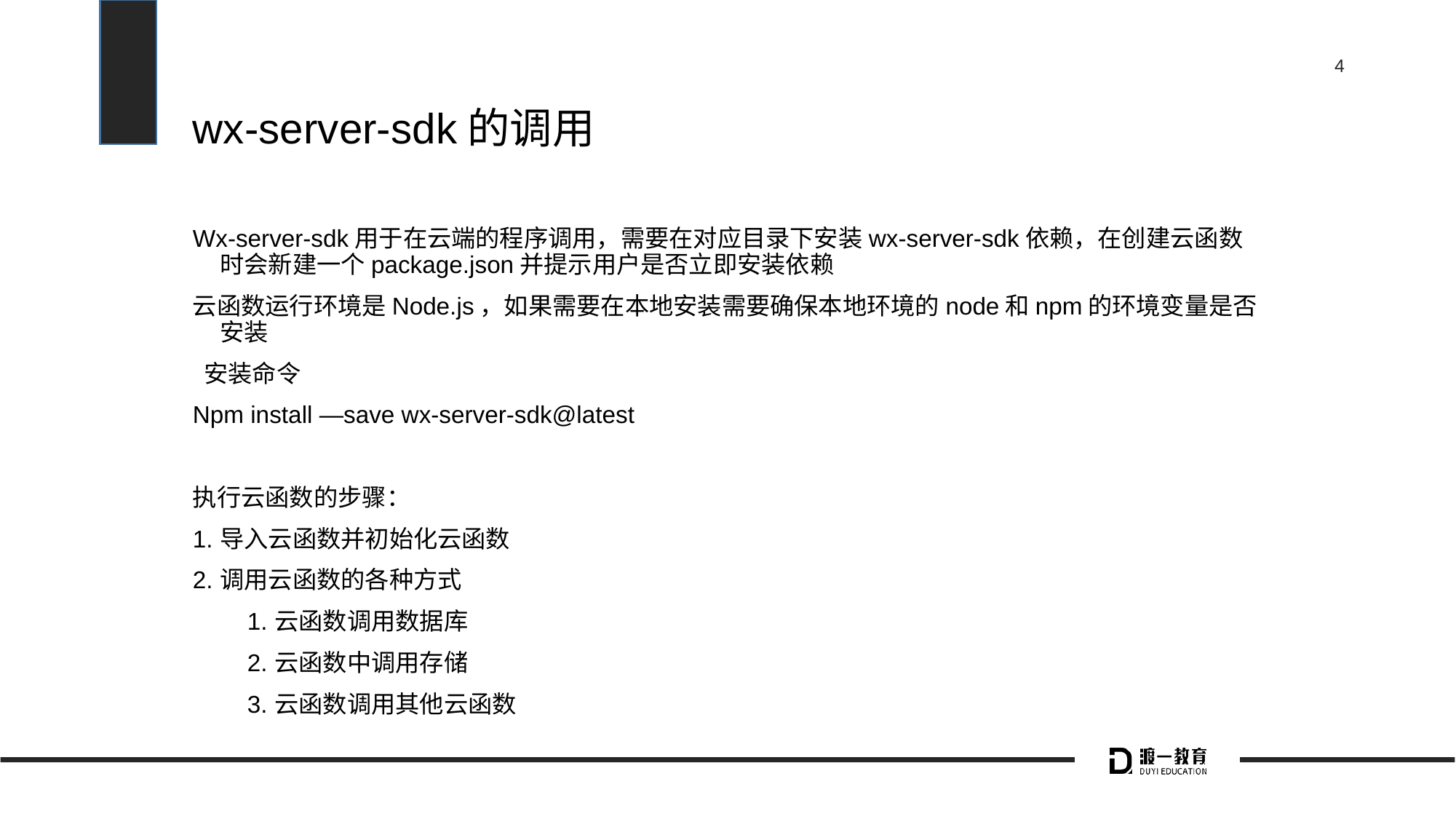

# wx-server-sdk的调用
Wx-server-sdk用于在云端的程序调用，需要在对应目录下安装wx-server-sdk依赖，在创建云函数时会新建一个package.json并提示用户是否立即安装依赖
云函数运行环境是Node.js，如果需要在本地安装需要确保本地环境的node和npm的环境变量是否安装
 安装命令
Npm install —save wx-server-sdk@latest

执行云函数的步骤：
导入云函数并初始化云函数
调用云函数的各种方式
云函数调用数据库
云函数中调用存储
云函数调用其他云函数